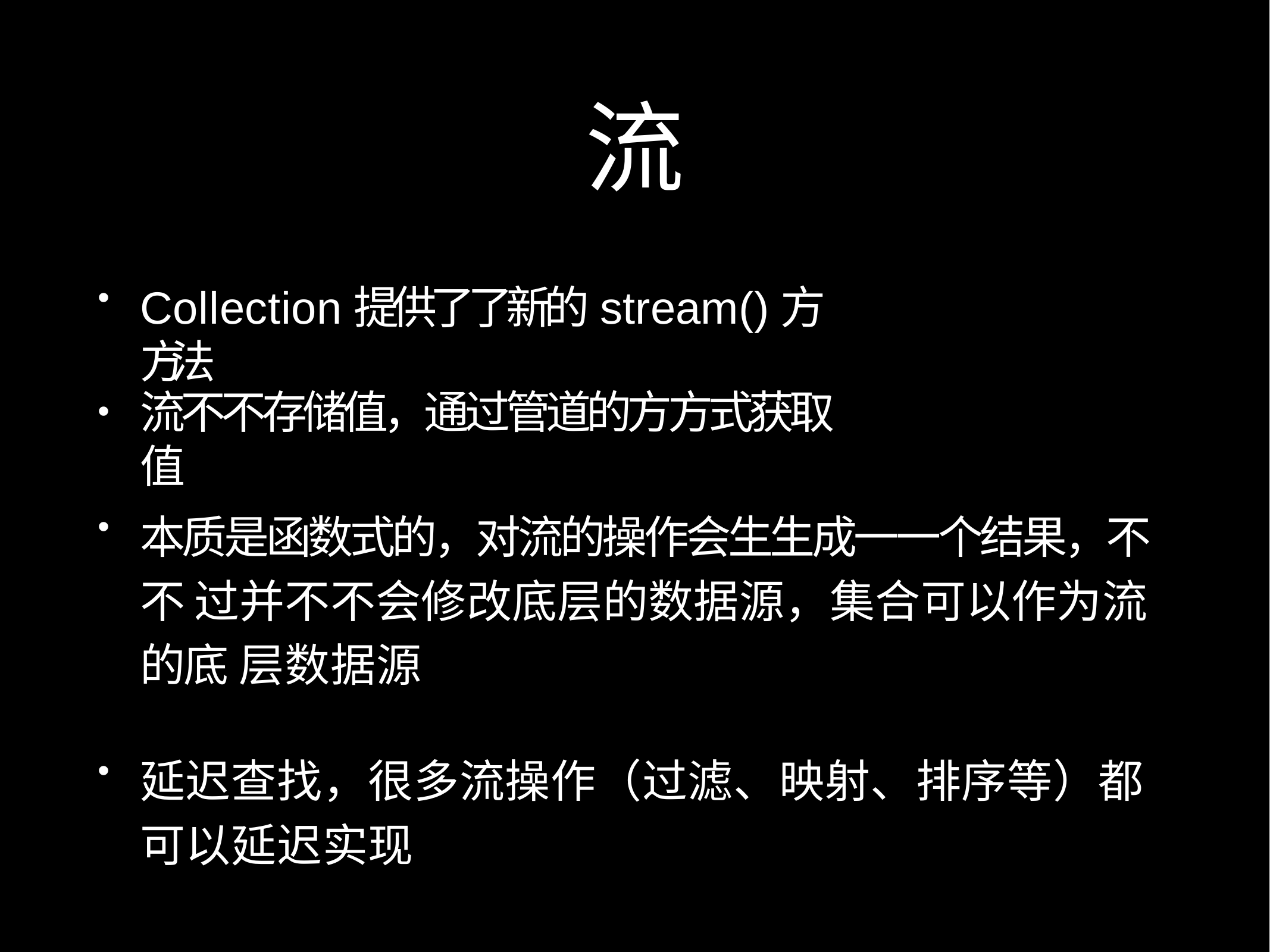

流
Collection提供了了新的stream()⽅方法
•
流不不存储值，通过管道的⽅方式获取值
•
本质是函数式的，对流的操作会⽣生成⼀一个结果，不不 过并不不会修改底层的数据源，集合可以作为流的底 层数据源
•
延迟查找，很多流操作（过滤、映射、排序等）都 可以延迟实现
•